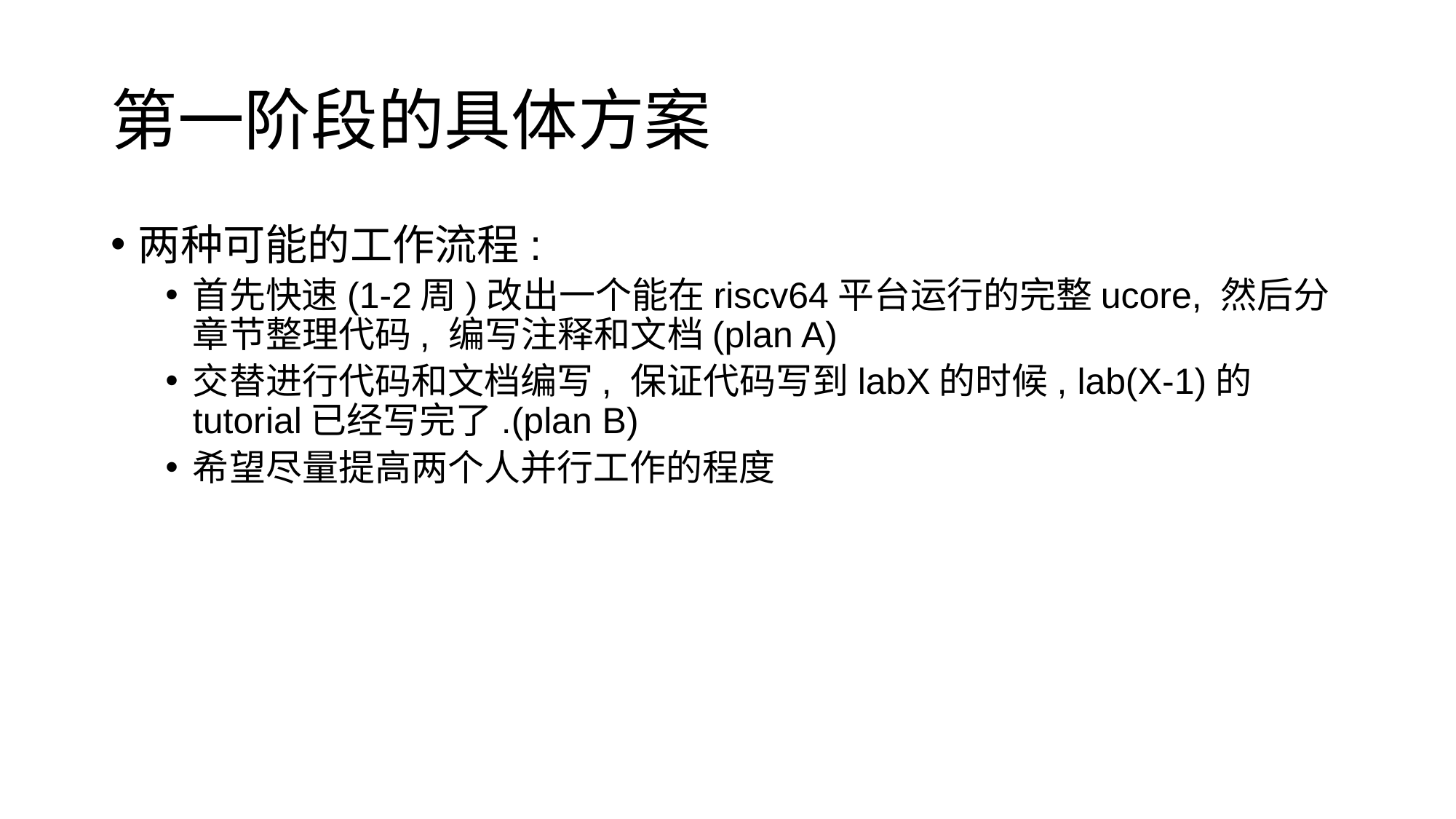

# 第一阶段的具体方案
两种可能的工作流程:
首先快速(1-2周)改出一个能在riscv64平台运行的完整ucore, 然后分章节整理代码, 编写注释和文档(plan A)
交替进行代码和文档编写, 保证代码写到labX的时候, lab(X-1)的tutorial已经写完了.(plan B)
希望尽量提高两个人并行工作的程度